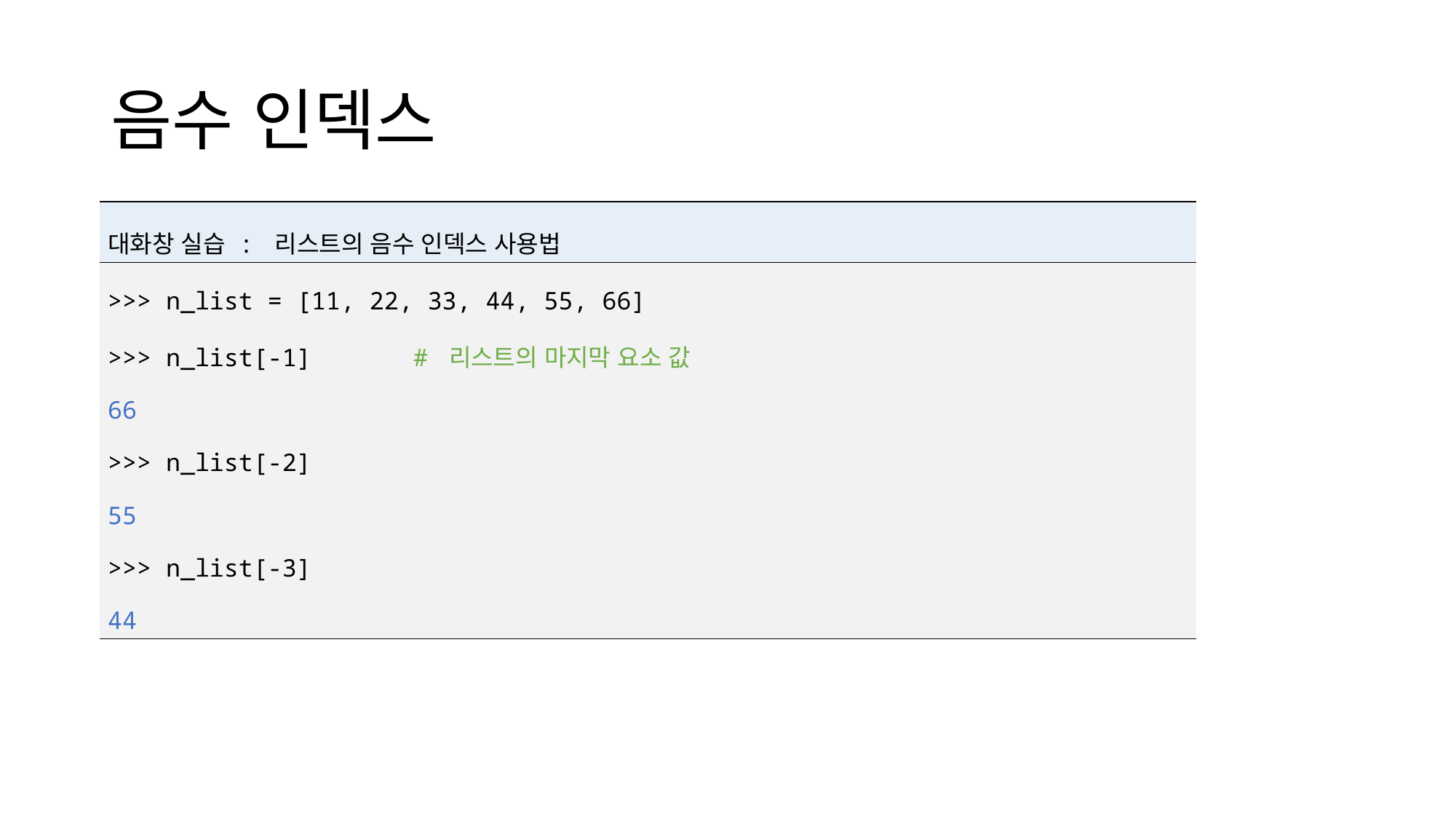

# 음수 인덱스
| 대화창 실습 : 리스트의 음수 인덱스 사용법 |
| --- |
| >>> n\_list = [11, 22, 33, 44, 55, 66] >>> n\_list[-1] # 리스트의 마지막 요소 값 66 >>> n\_list[-2] 55 >>> n\_list[-3] 44 |